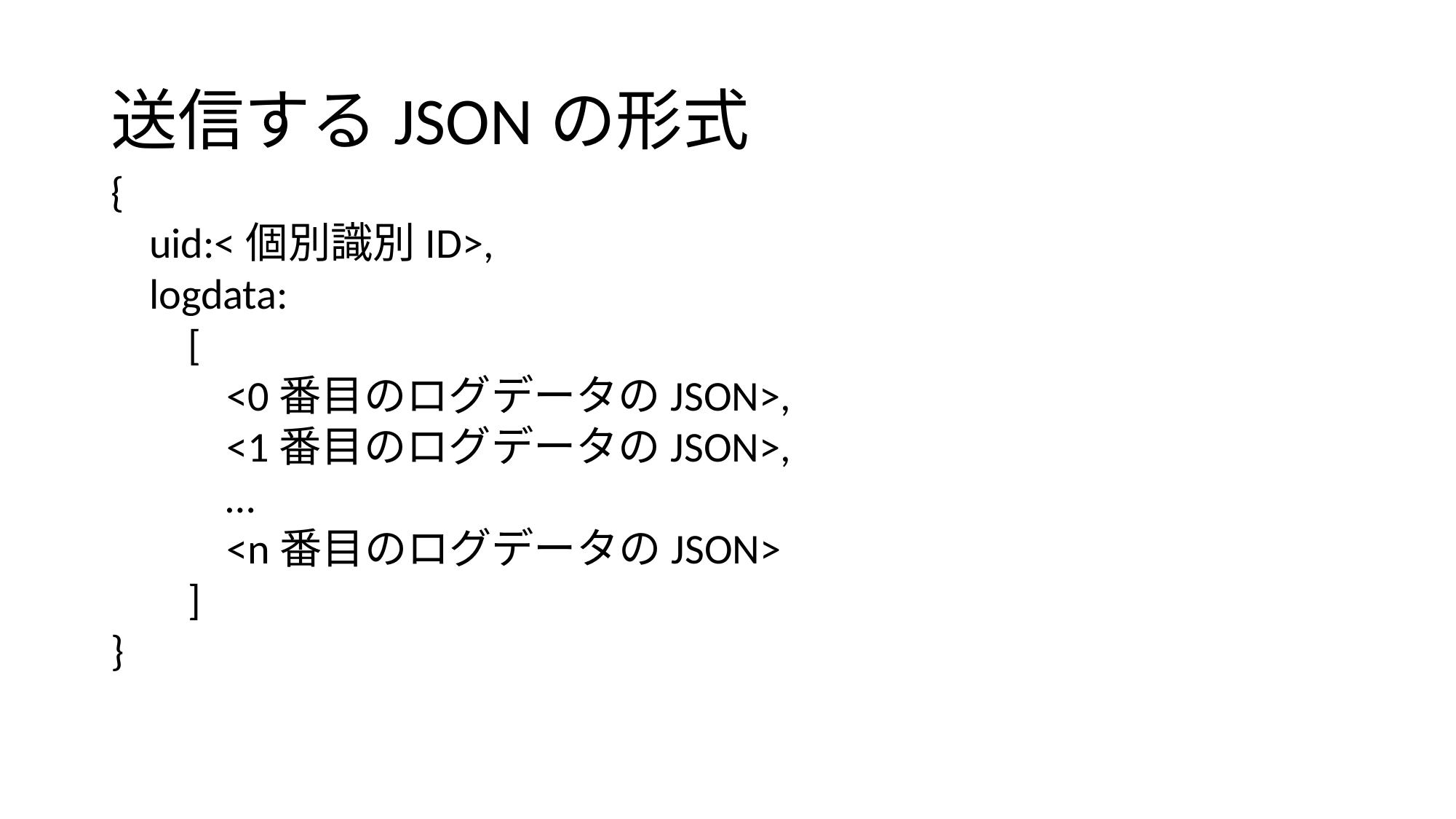

# 送信するJSONの形式
{
    uid:<個別識別ID>,
    logdata:
        [
            <0番目のログデータのJSON>,
            <1番目のログデータのJSON>,
            …
            <n番目のログデータのJSON>
        ]
}